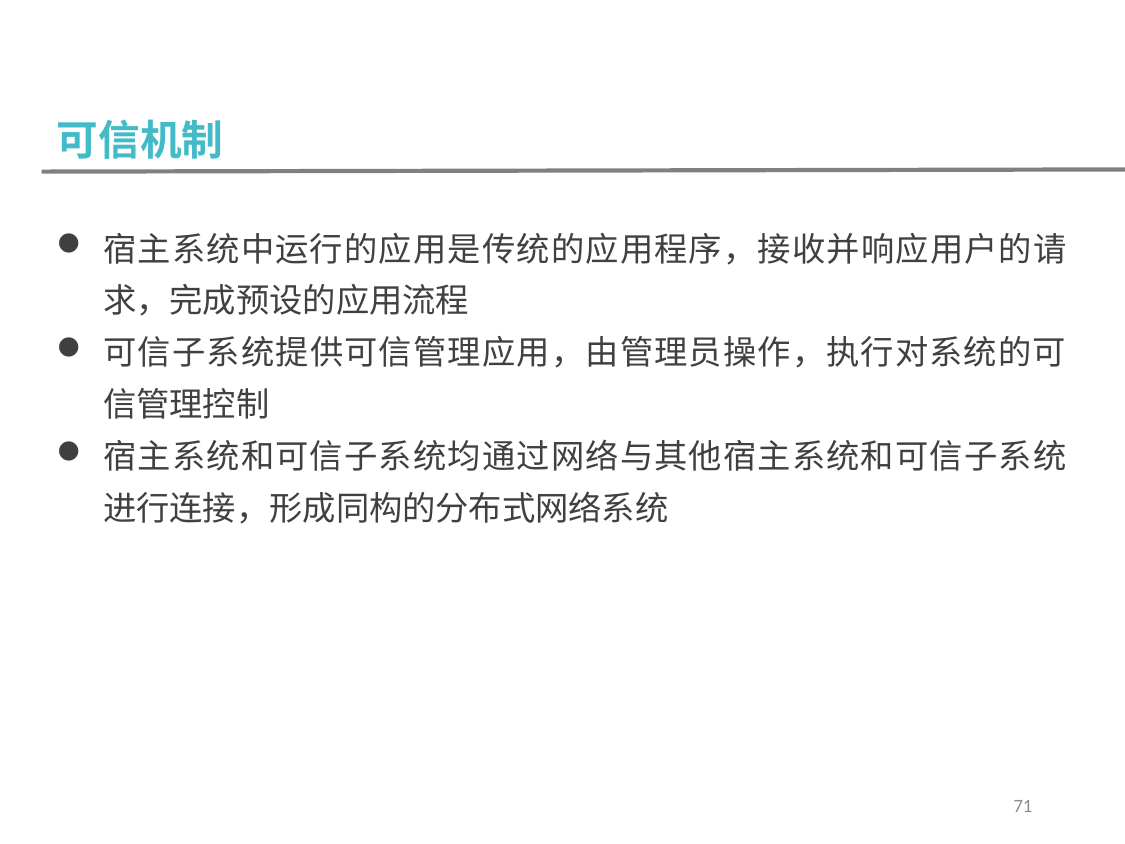

可信机制
宿主系统中运行的应用是传统的应用程序，接收并响应用户的请求，完成预设的应用流程
可信子系统提供可信管理应用，由管理员操作，执行对系统的可信管理控制
宿主系统和可信子系统均通过网络与其他宿主系统和可信子系统进行连接，形成同构的分布式网络系统
71